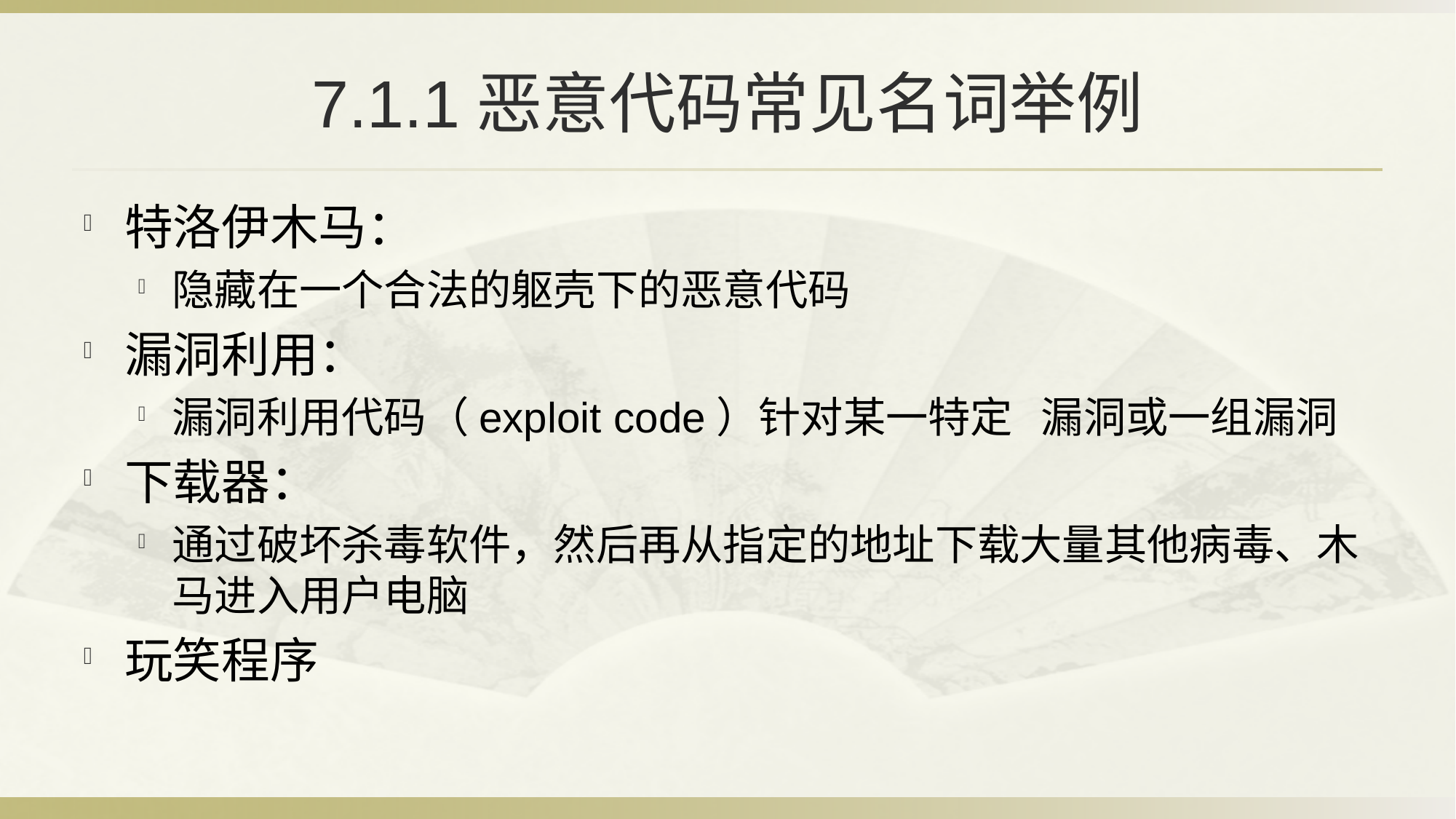

# 7.1.1恶意代码常见名词举例
特洛伊木马：
隐藏在一个合法的躯壳下的恶意代码
漏洞利用：
漏洞利用代码（exploit code）针对某一特定   漏洞或一组漏洞
下载器：
通过破坏杀毒软件，然后再从指定的地址下载大量其他病毒、木马进入用户电脑
玩笑程序